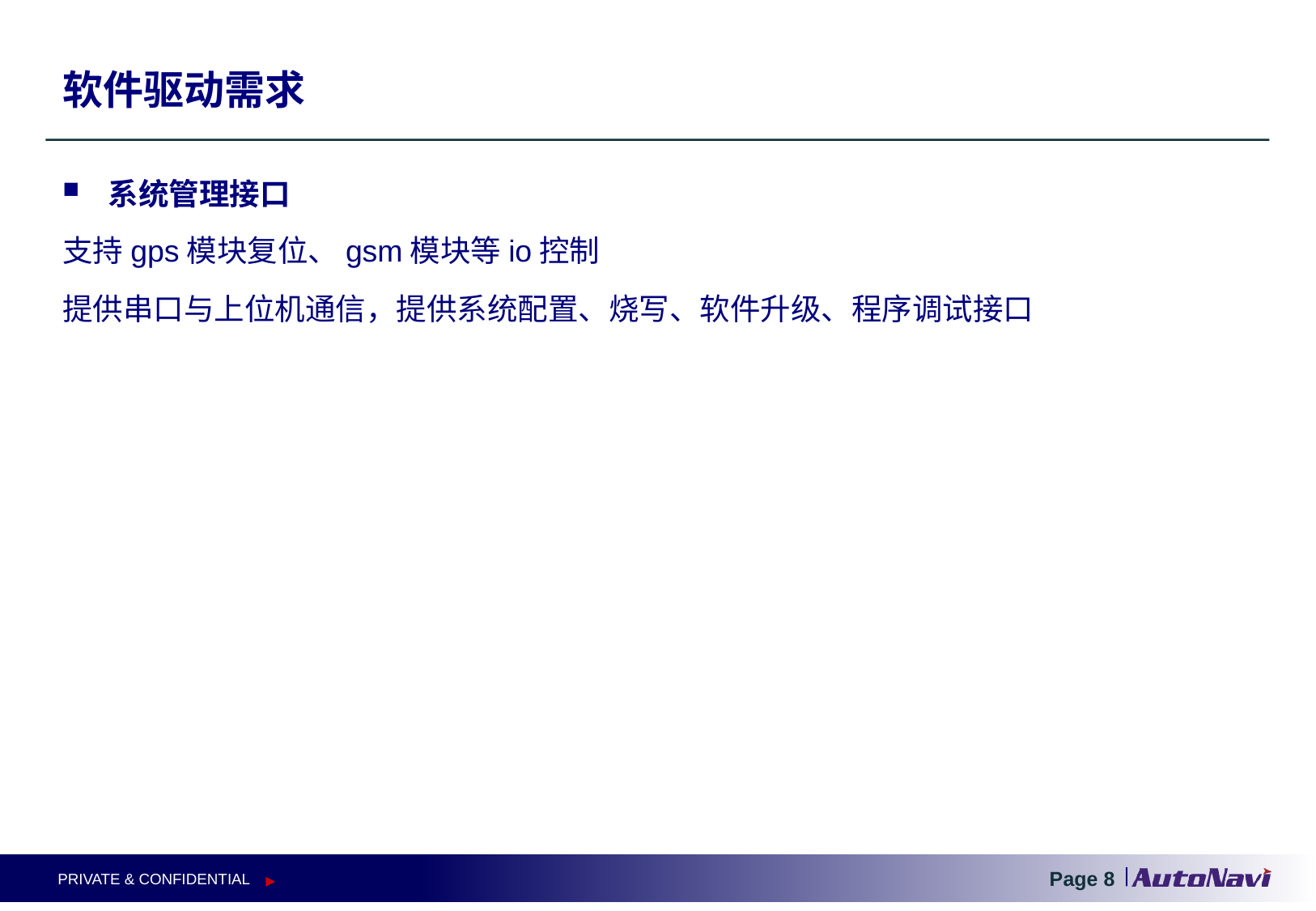

# 软件驱动需求
系统管理接口
支持gps模块复位、gsm模块等io控制
提供串口与上位机通信，提供系统配置、烧写、软件升级、程序调试接口